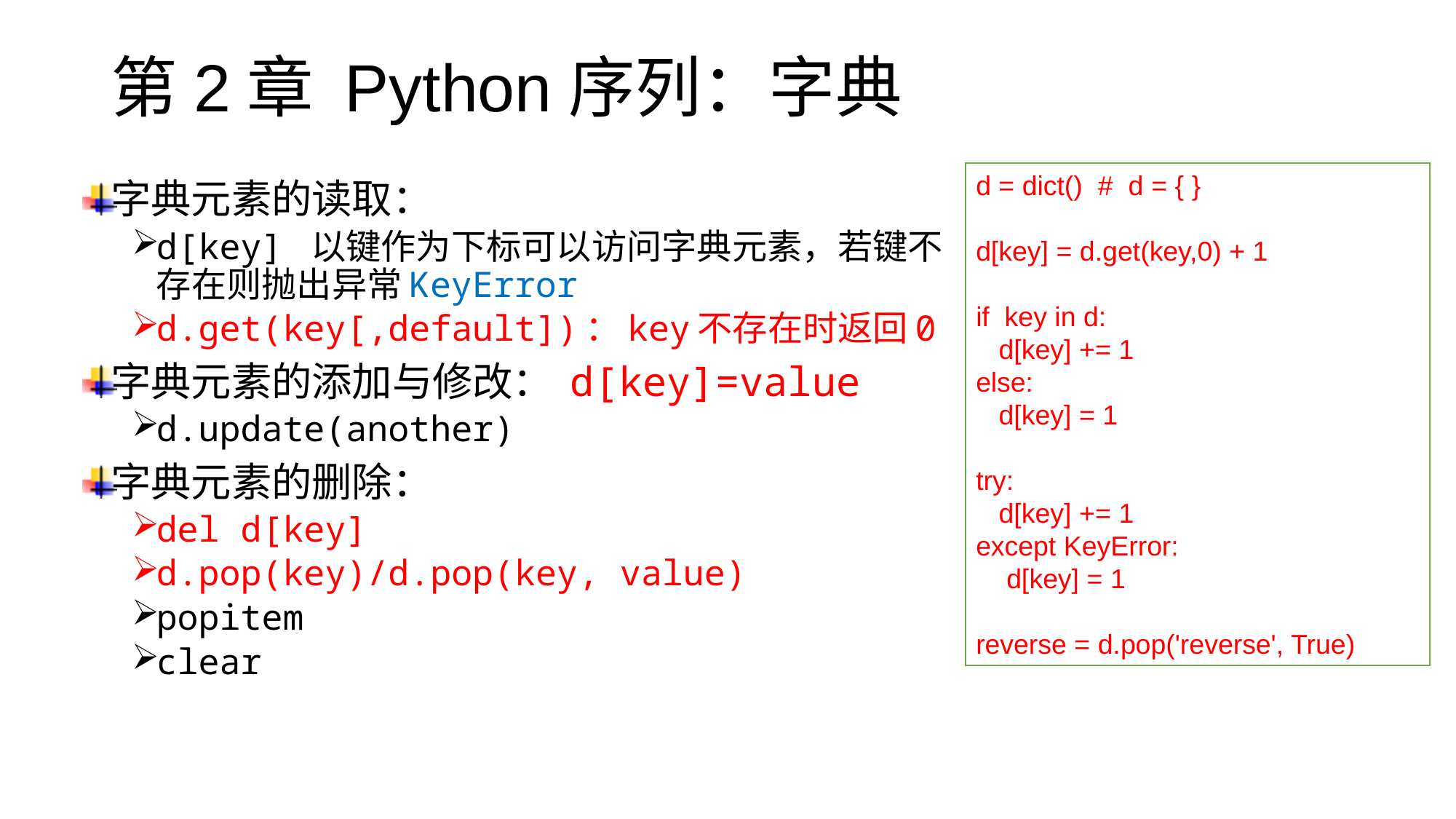

# 第2章 Python序列：字典
d = dict()  #  d = { }

d[key] = d.get(key,0) + 1

if  key in d:
   d[key] += 1
else:
   d[key] = 1

try:
   d[key] += 1
except KeyError:
    d[key] = 1

reverse = d.pop('reverse', True)
字典元素的读取：
d[key] 以键作为下标可以访问字典元素，若键不存在则抛出异常KeyError
d.get(key[,default])：key不存在时返回0
字典元素的添加与修改： d[key]=value
d.update(another)
字典元素的删除：
del d[key]
d.pop(key)/d.pop(key, value)
popitem
clear